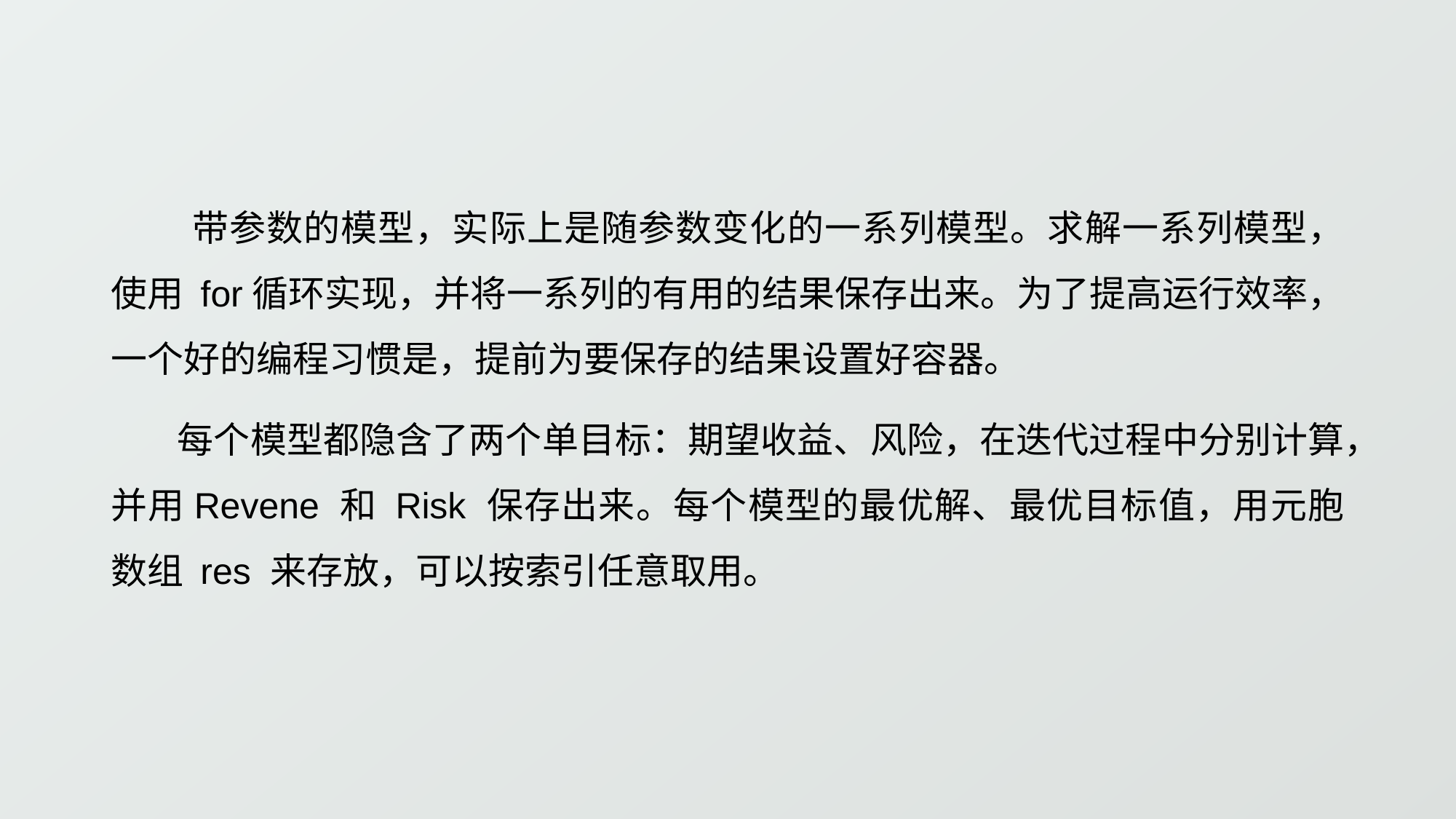

带参数的模型，实际上是随参数变化的一系列模型。求解一系列模型，使用 for循环实现，并将一系列的有用的结果保存出来。为了提高运行效率，一个好的编程习惯是，提前为要保存的结果设置好容器。
       每个模型都隐含了两个单目标：期望收益、风险，在迭代过程中分别计算，并用Revene 和 Risk 保存出来。每个模型的最优解、最优目标值，用元胞数组 res 来存放，可以按索引任意取用。